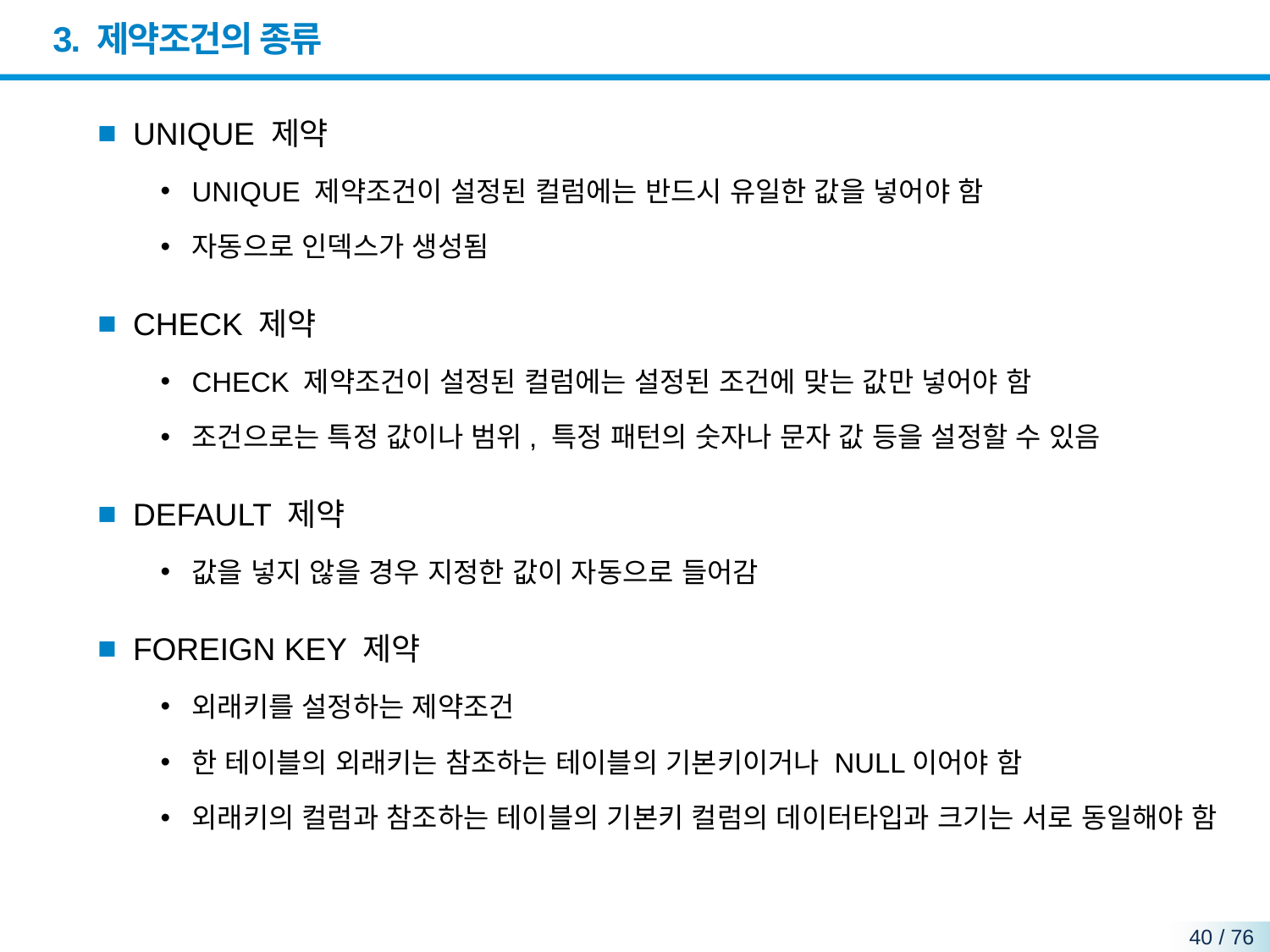

# 3. 제약조건의 종류
UNIQUE 제약
UNIQUE 제약조건이 설정된 컬럼에는 반드시 유일한 값을 넣어야 함
자동으로 인덱스가 생성됨

CHECK 제약
CHECK 제약조건이 설정된 컬럼에는 설정된 조건에 맞는 값만 넣어야 함
조건으로는 특정 값이나 범위, 특정 패턴의 숫자나 문자 값 등을 설정할 수 있음

DEFAULT 제약
값을 넣지 않을 경우 지정한 값이 자동으로 들어감

FOREIGN KEY 제약
외래키를 설정하는 제약조건
한 테이블의 외래키는 참조하는 테이블의 기본키이거나 NULL이어야 함
외래키의 컬럼과 참조하는 테이블의 기본키 컬럼의 데이터타입과 크기는 서로 동일해야 함